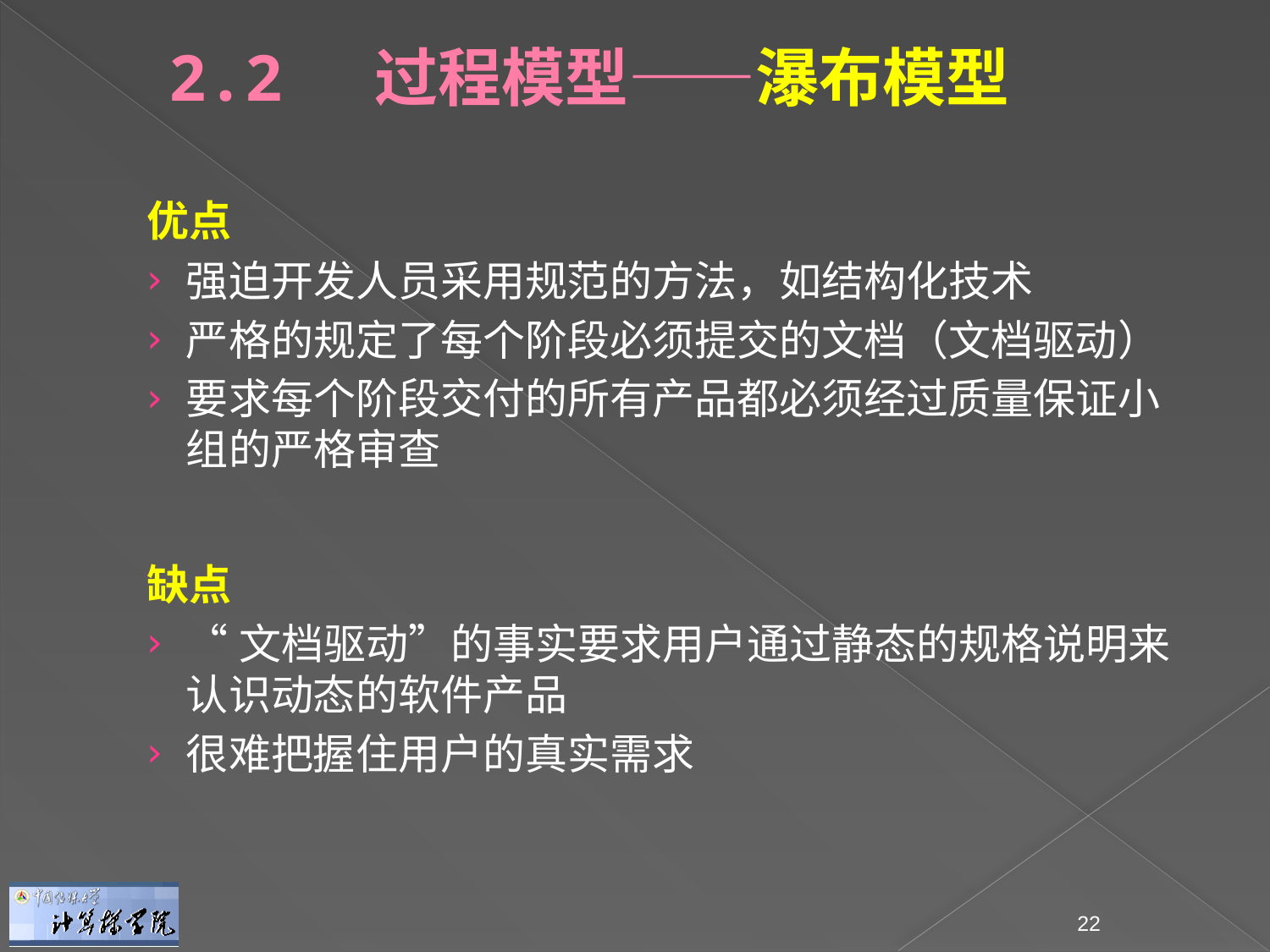

2.2  过程模型——瀑布模型
优点
强迫开发人员采用规范的方法，如结构化技术
严格的规定了每个阶段必须提交的文档（文档驱动）
要求每个阶段交付的所有产品都必须经过质量保证小组的严格审查

缺点
“文档驱动”的事实要求用户通过静态的规格说明来认识动态的软件产品
很难把握住用户的真实需求
22